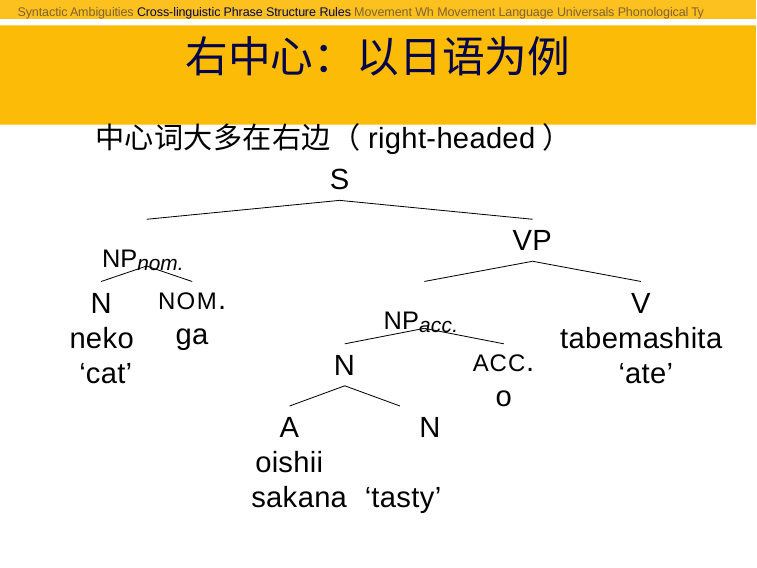

Syntactic Ambiguities Cross-linguistic Phrase Structure Rules Movement Wh Movement Language Universals Phonological Ty
# 右中心：以日语为例
中心词大多在右边（right-headed）
S

VP
NPnom.

NOM.
ga
V
tabemashita  ‘ate’
N
neko  ‘cat’
NPacc.

ACC.
N
o

A	N
oishii	sakana  ‘tasty’		‘fish’